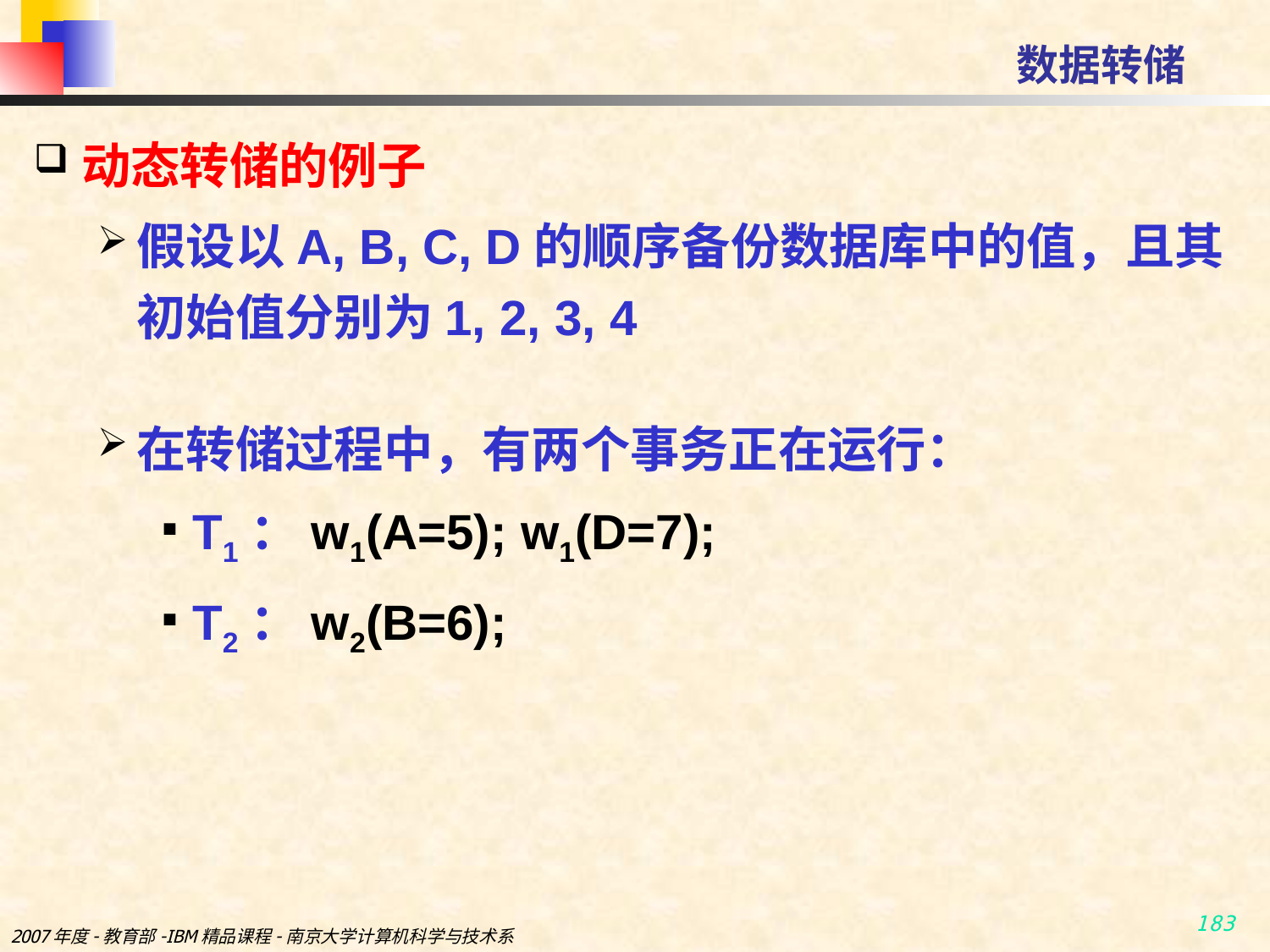

# 数据转储
动态转储的例子
假设以A, B, C, D的顺序备份数据库中的值，且其初始值分别为1, 2, 3, 4

在转储过程中，有两个事务正在运行：
T1：w1(A=5); w1(D=7);
T2：w2(B=6);
183